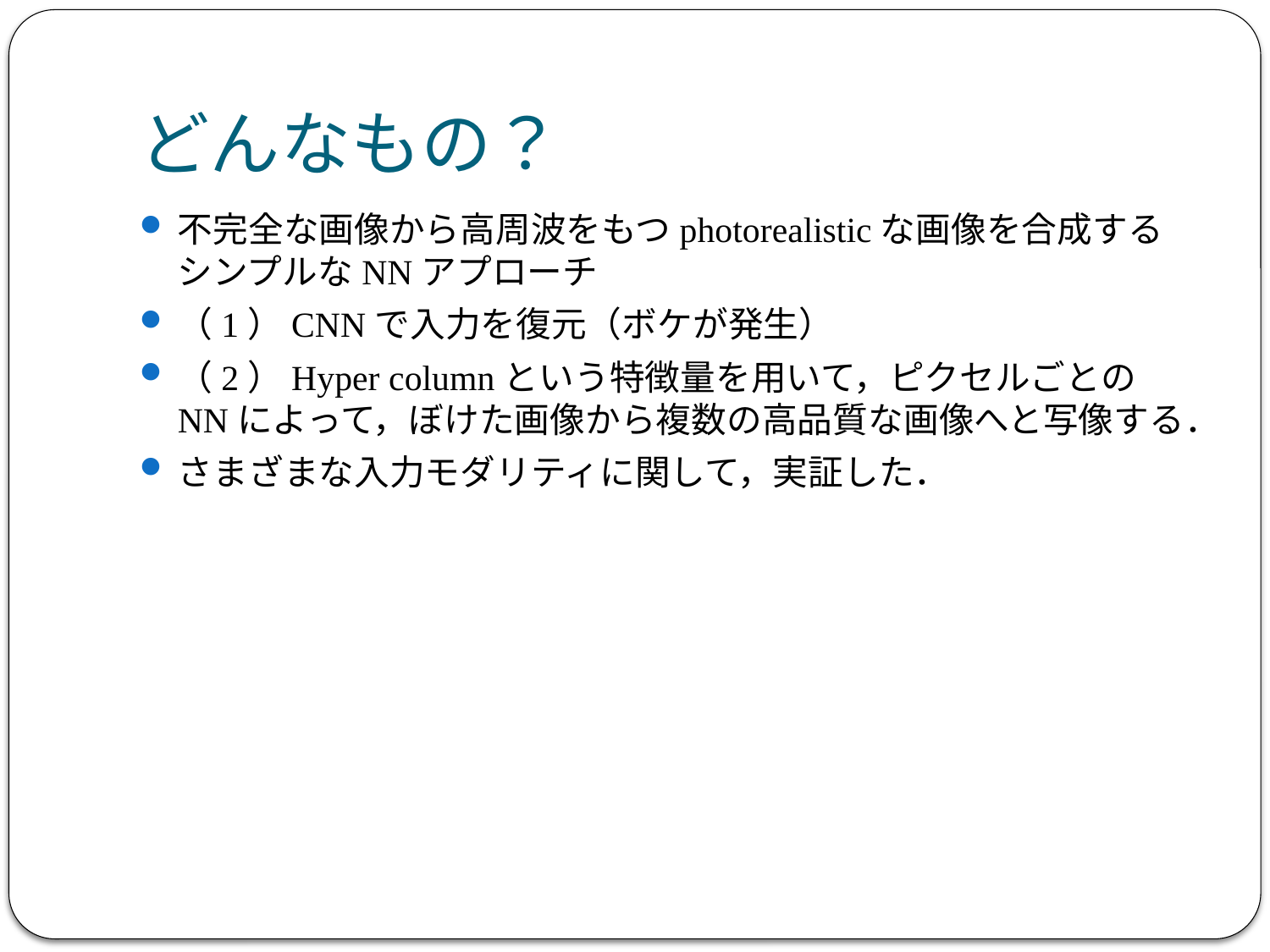

# どんなもの？
不完全な画像から高周波をもつphotorealisticな画像を合成するシンプルなNNアプローチ
（1）CNNで入力を復元（ボケが発生）
（2）Hyper columnという特徴量を用いて，ピクセルごとのNNによって，ぼけた画像から複数の高品質な画像へと写像する．
さまざまな入力モダリティに関して，実証した．